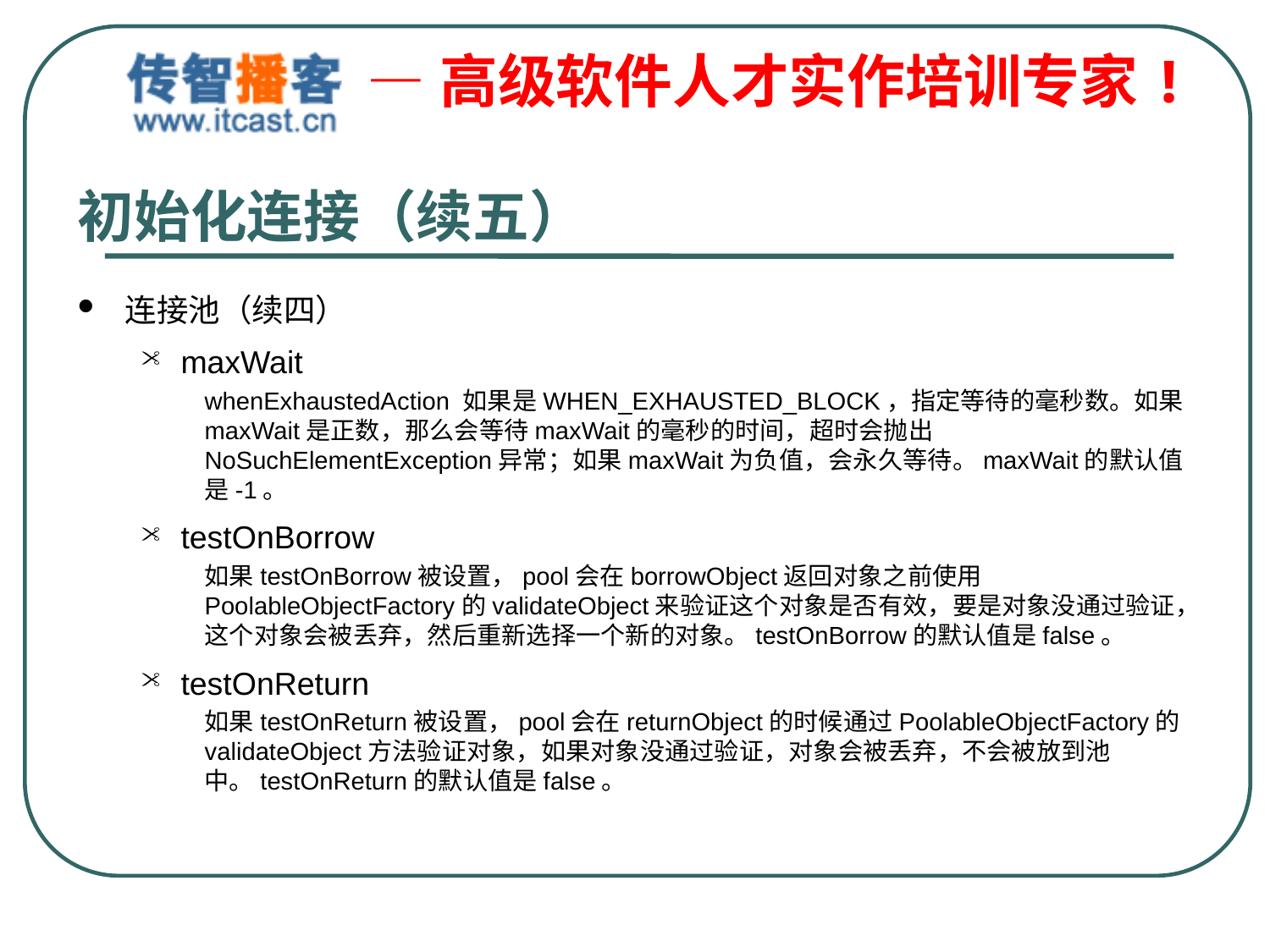

# 初始化连接（续五）
连接池（续四）
maxWait
whenExhaustedAction 如果是WHEN_EXHAUSTED_BLOCK，指定等待的毫秒数。如果maxWait是正数，那么会等待maxWait的毫秒的时间，超时会抛出NoSuchElementException异常；如果maxWait为负值，会永久等待。maxWait的默认值是-1。
testOnBorrow
如果testOnBorrow被设置，pool会在borrowObject返回对象之前使用PoolableObjectFactory的validateObject来验证这个对象是否有效，要是对象没通过验证，这个对象会被丢弃，然后重新选择一个新的对象。testOnBorrow的默认值是false。
testOnReturn
如果testOnReturn被设置，pool会在returnObject的时候通过PoolableObjectFactory的validateObject方法验证对象，如果对象没通过验证，对象会被丢弃，不会被放到池中。testOnReturn的默认值是false。